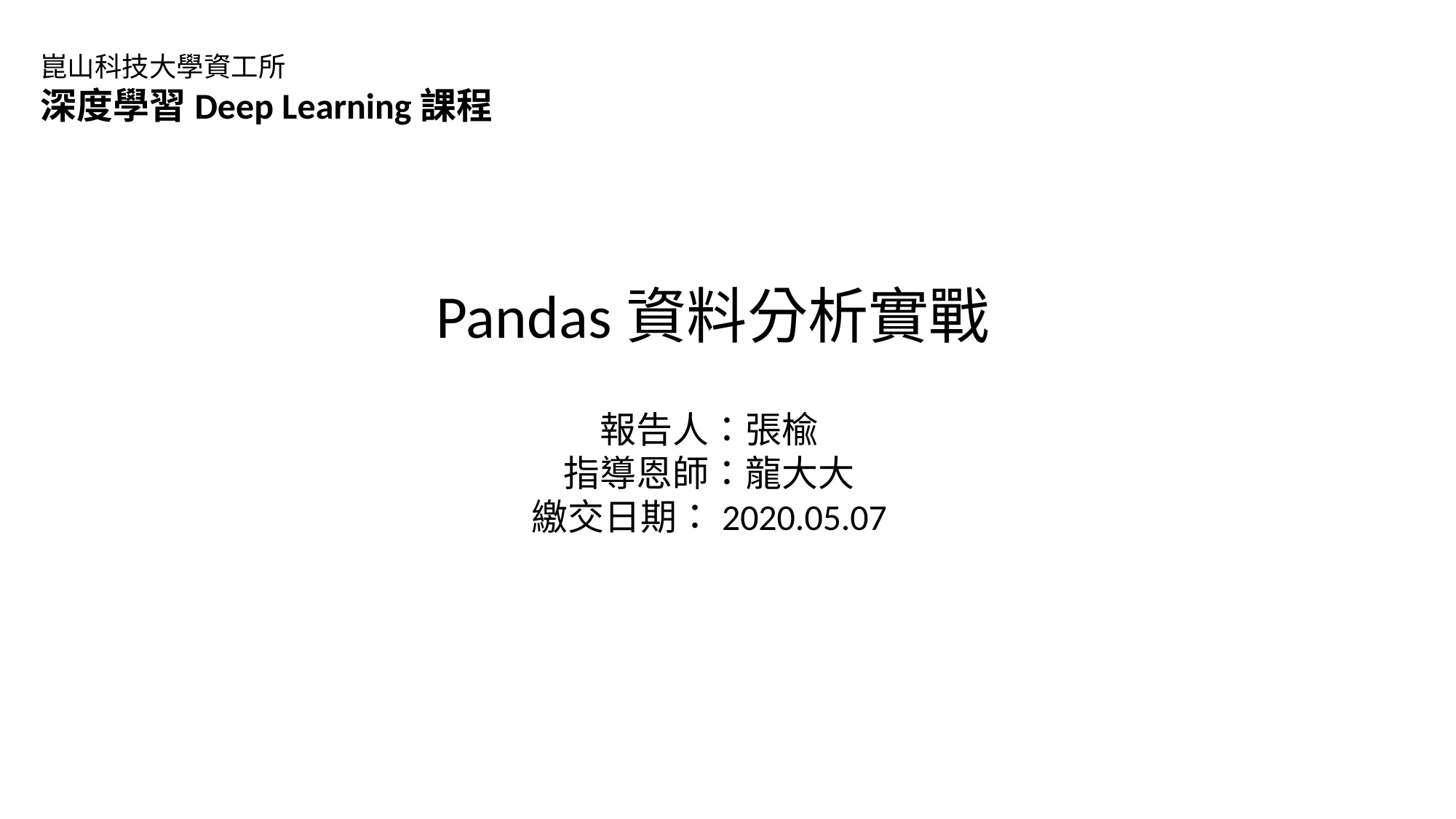

崑山科技大學資工所
深度學習Deep Learning課程
Pandas資料分析實戰
報告人：張楡
指導恩師：龍大大
繳交日期：2020.05.07